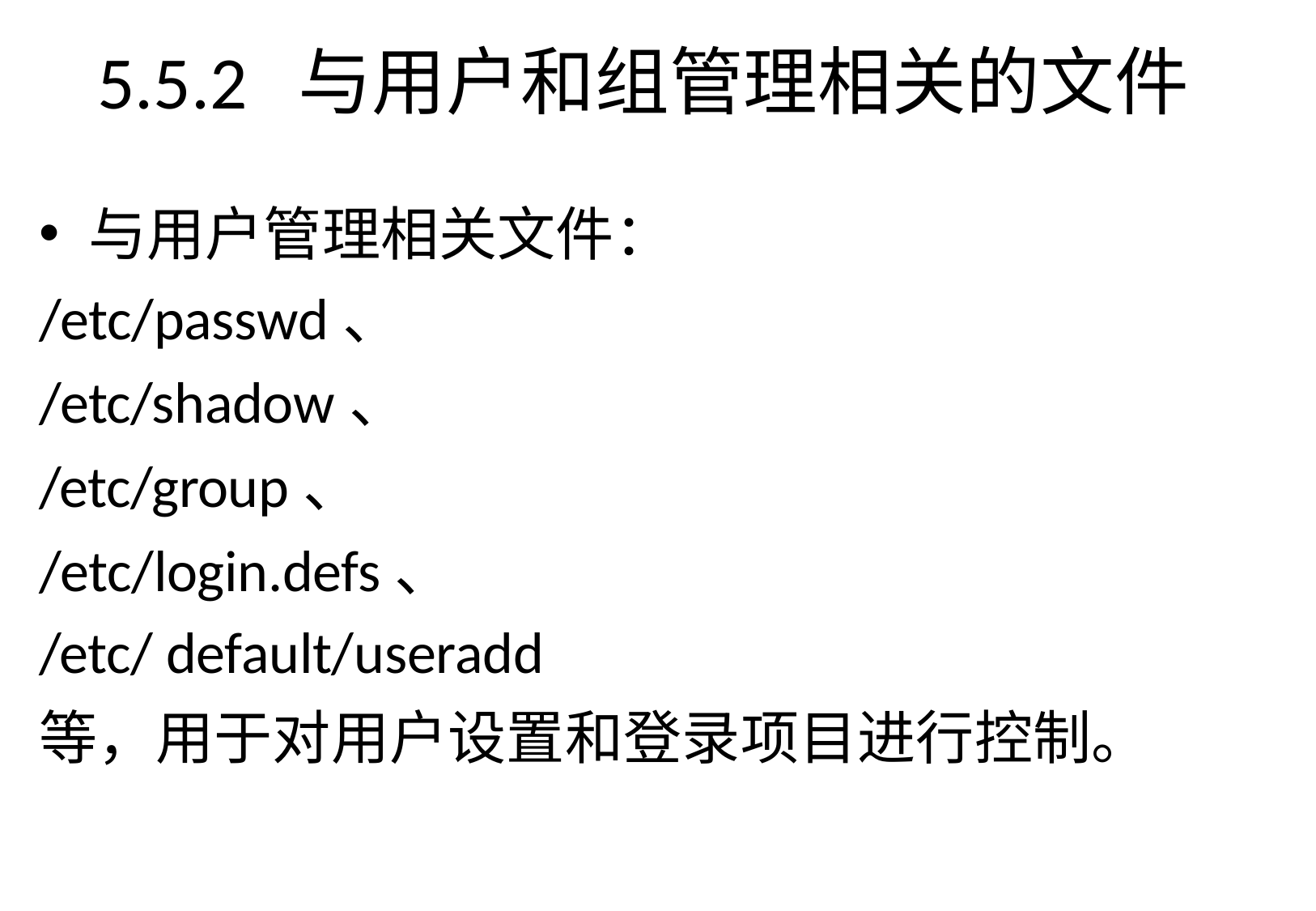

# 5.5.2	与用户和组管理相关的文件
与用户管理相关文件：
/etc/passwd、
/etc/shadow、
/etc/group、
/etc/login.defs、
/etc/ default/useradd
等，用于对用户设置和登录项目进行控制。